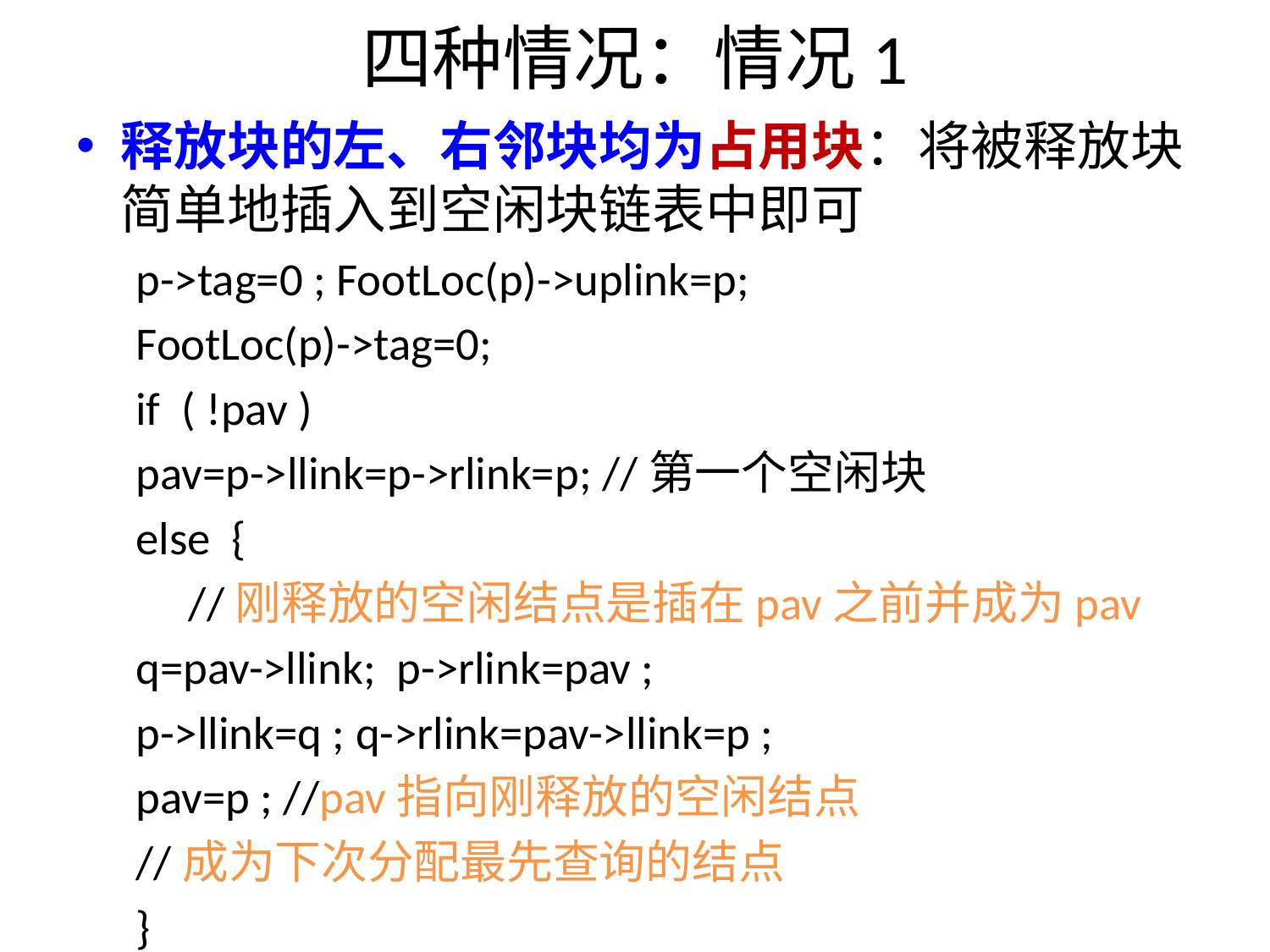

# 四种情况：情况1
释放块的左、右邻块均为占用块：将被释放块简单地插入到空闲块链表中即可
p->tag=0 ; FootLoc(p)->uplink=p;
FootLoc(p)->tag=0;
if  ( !pav )
	pav=p->llink=p->rlink=p; //第一个空闲块
else  {
     //刚释放的空闲结点是插在pav之前并成为pav
	q=pav->llink;  p->rlink=pav ;
	p->llink=q ; q->rlink=pav->llink=p ;
	pav=p ; //pav指向刚释放的空闲结点
	//成为下次分配最先查询的结点
}